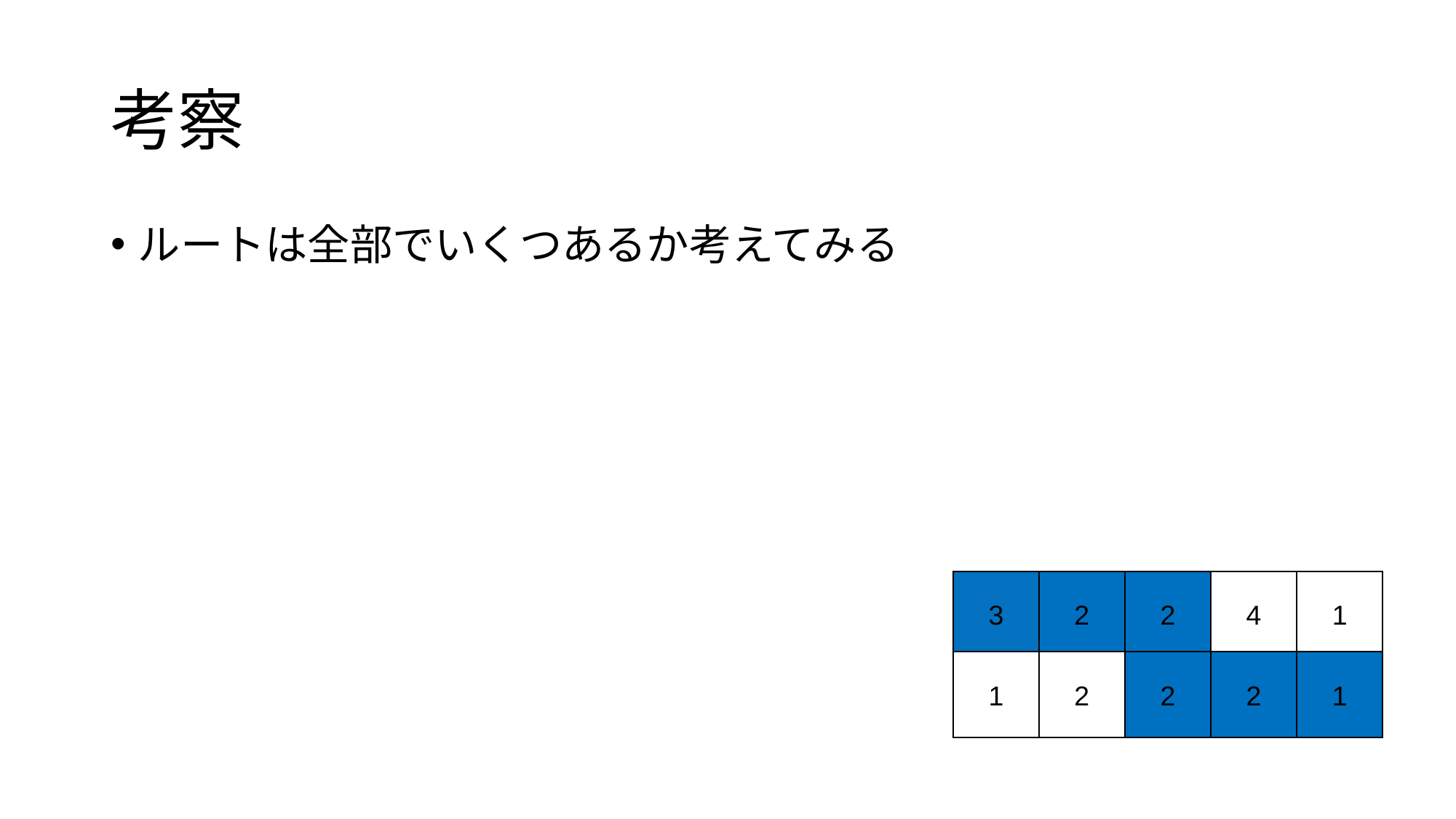

# 考察
ルートは全部でいくつあるか考えてみる

3
2
2
4
1
1
2
2
2
1